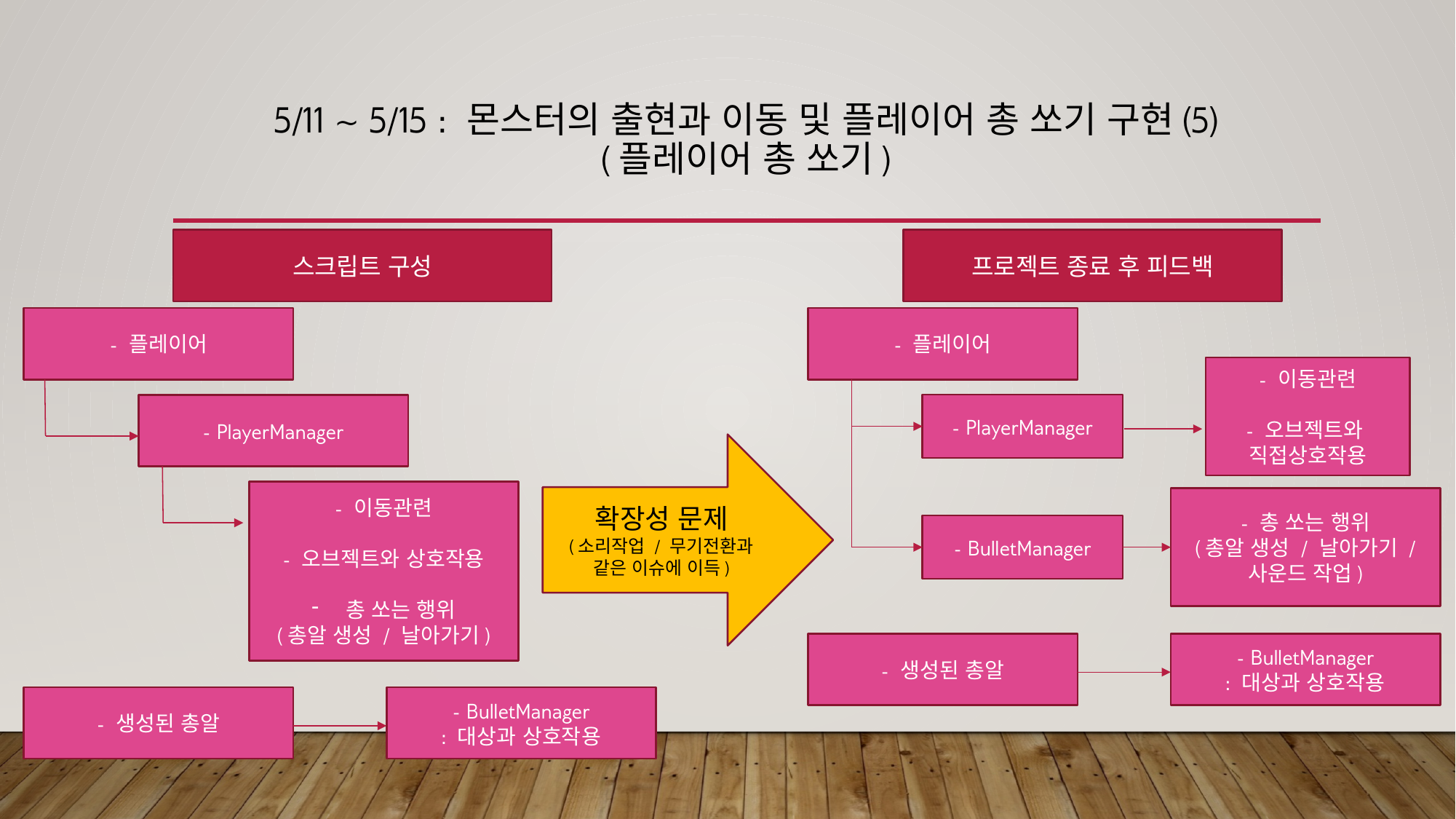

# 5/11 ~ 5/15 : 몬스터의 출현과 이동 및 플레이어 총 쏘기 구현(5) (플레이어 총 쏘기)
스크립트 구성
프로젝트 종료 후 피드백
- 플레이어
- 플레이어
- 이동관련

- 오브젝트와  직접상호작용
- PlayerManager
- PlayerManager
확장성 문제
(소리작업 / 무기전환과 같은 이슈에 이득)
- 이동관련

- 오브젝트와 상호작용

총 쏘는 행위
(총알 생성 / 날아가기)
- 총 쏘는 행위
(총알 생성 / 날아가기 / 사운드 작업)
- BulletManager
- BulletManager
: 대상과 상호작용
- 생성된 총알
- BulletManager
: 대상과 상호작용
- 생성된 총알